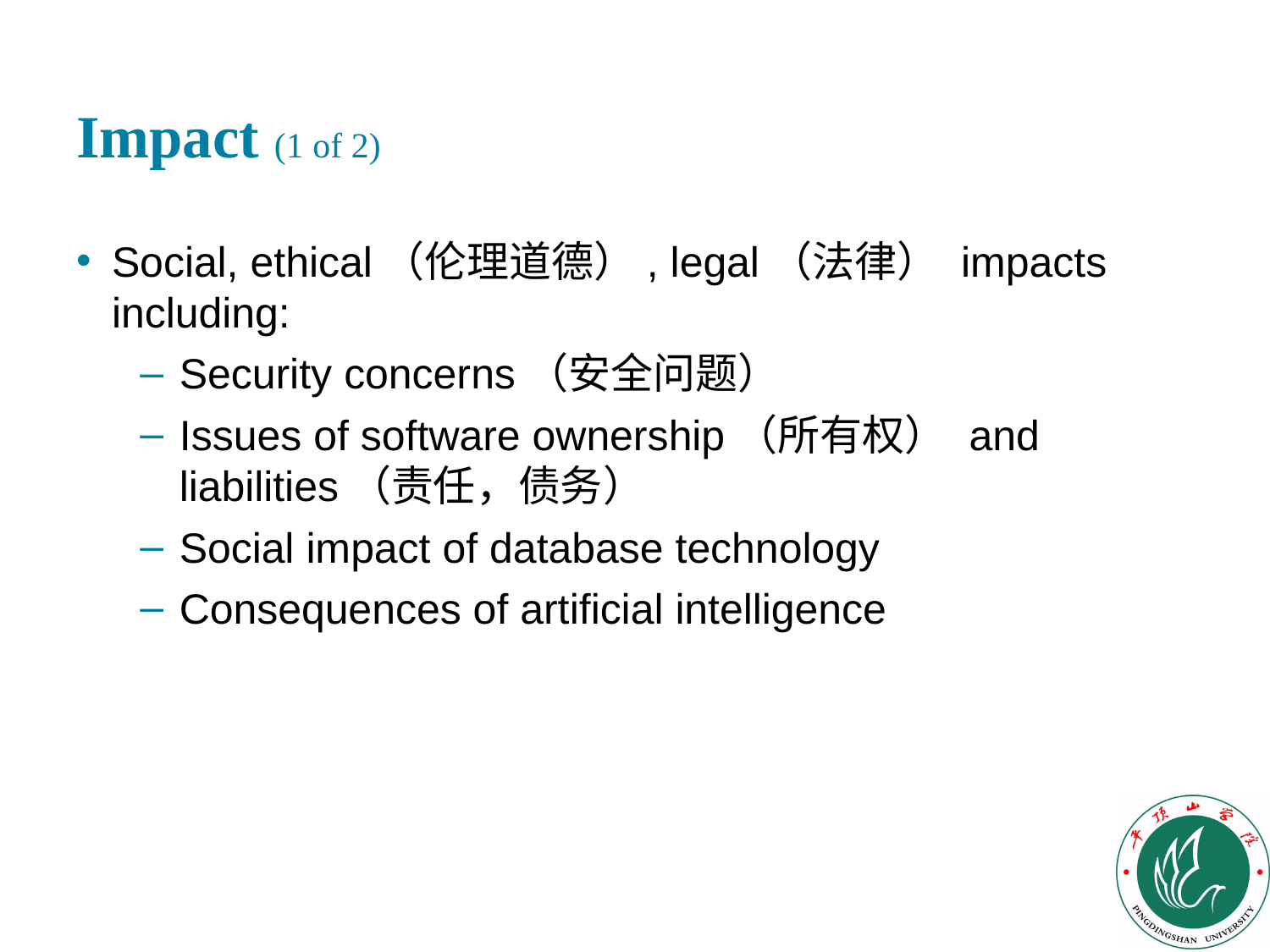

# Impact (1 of 2)
Social, ethical（伦理道德）, legal（法律） impacts including:
Security concerns（安全问题）
Issues of software ownership（所有权） and liabilities（责任，债务）
Social impact of database technology
Consequences of artificial intelligence